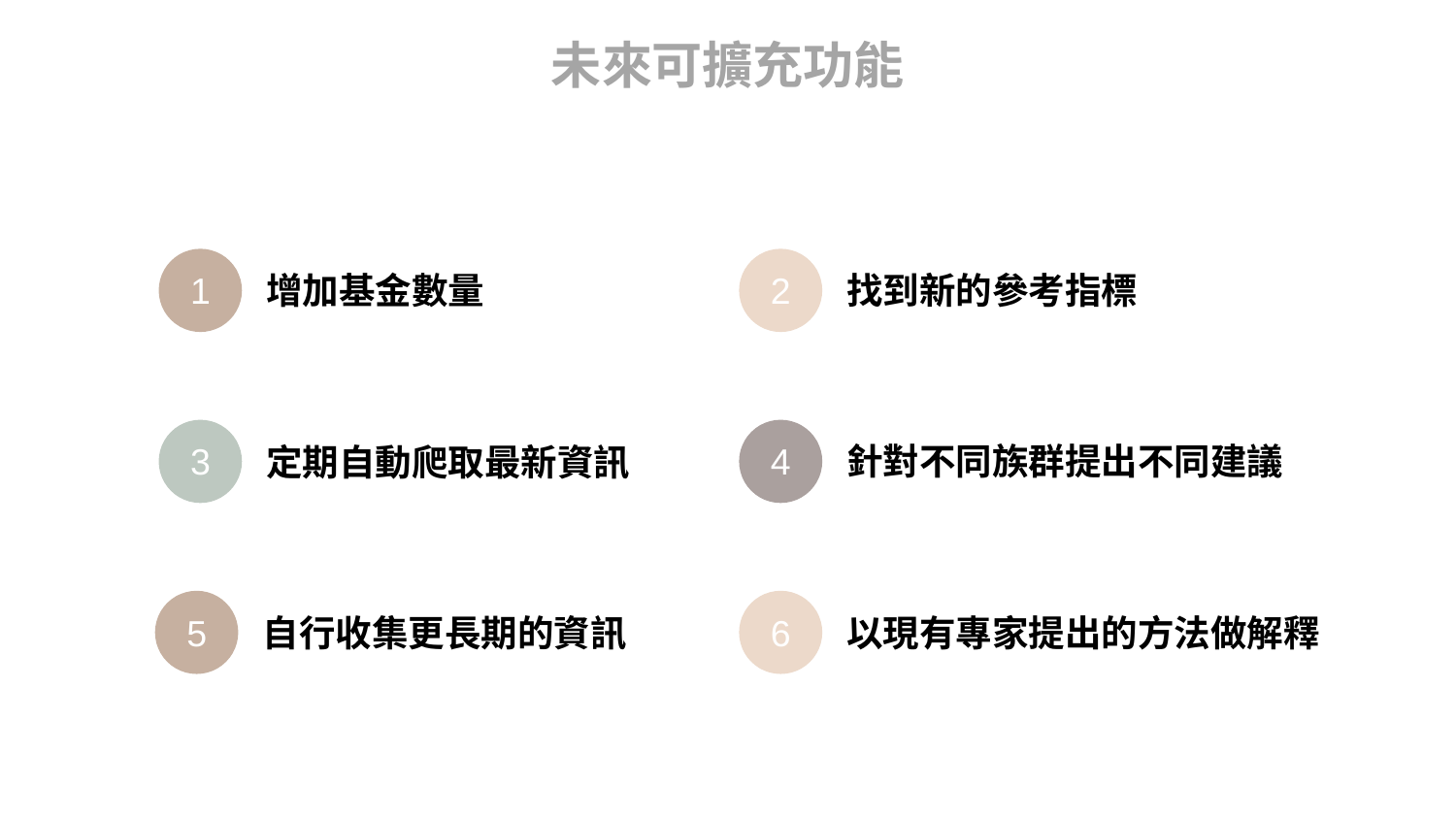

未來可擴充功能

增加基金數量
找到新的參考指標
1
2

3
4
針對不同族群提出不同建議
定期自動爬取最新資訊

自行收集更長期的資訊
以現有專家提出的方法做解釋
5
6